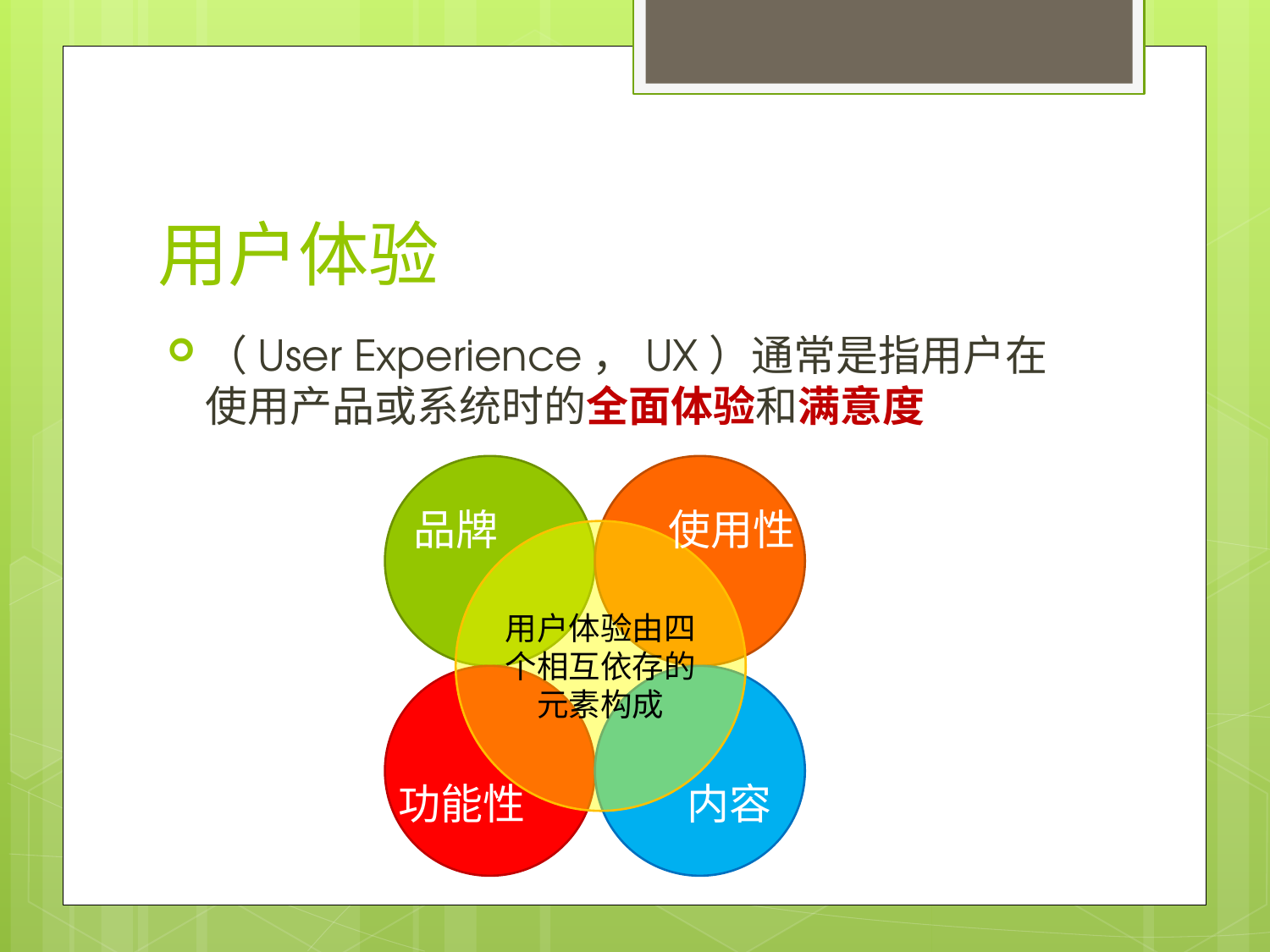

# 用户体验
（User Experience，UX）通常是指用户在使用产品或系统时的全面体验和满意度

品牌
使用性
用户体验由四个相互依存的元素构成

功能性
内容